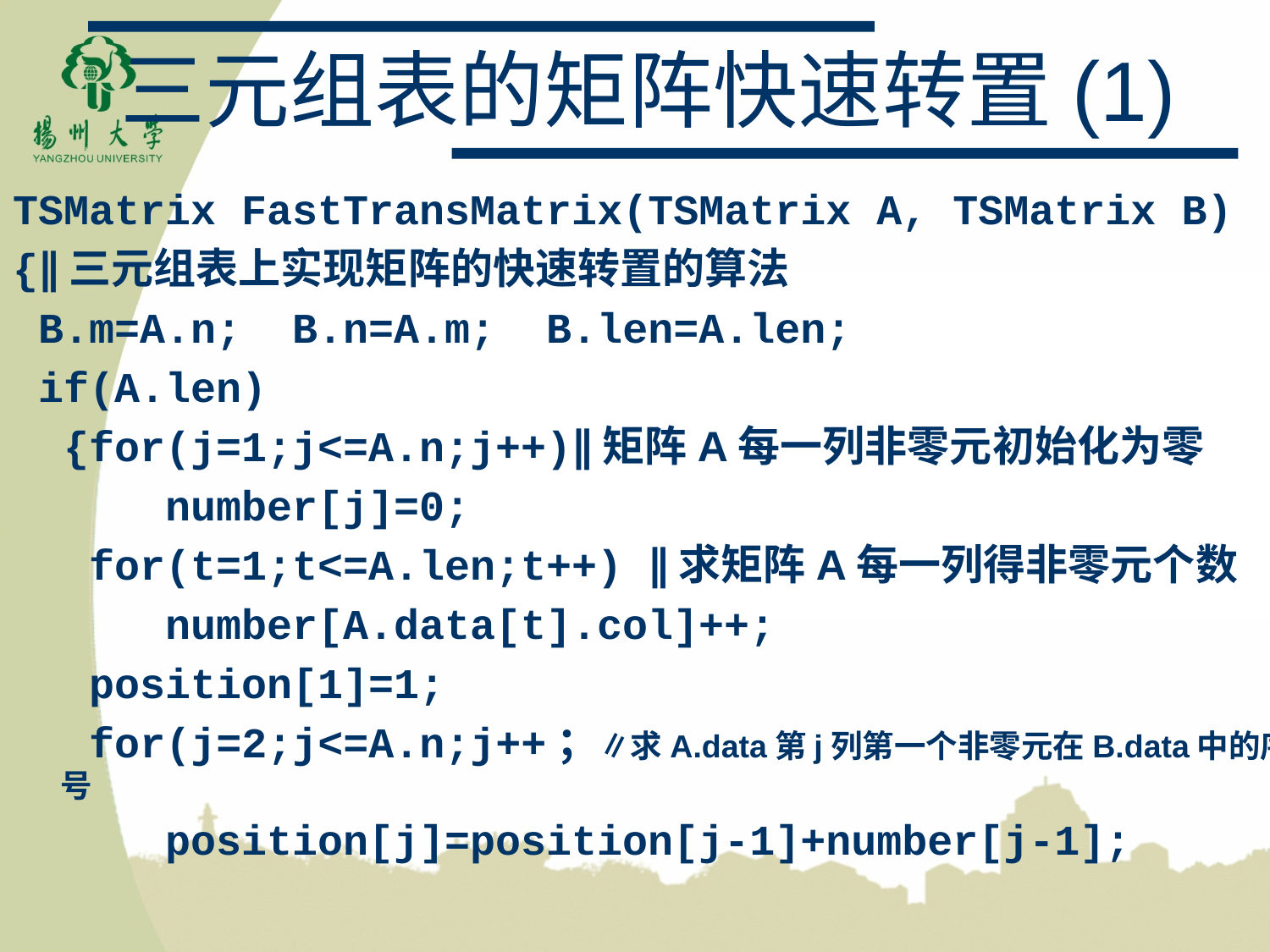

# 三元组表的矩阵快速转置(1)
TSMatrix FastTransMatrix(TSMatrix A, TSMatrix B)
{∥三元组表上实现矩阵的快速转置的算法
 B.m=A.n;  B.n=A.m;  B.len=A.len;
 if(A.len)
  {for(j=1;j<=A.n;j++)∥矩阵A每一列非零元初始化为零
      number[j]=0;
   for(t=1;t<=A.len;t++) ∥求矩阵A每一列得非零元个数
      number[A.data[t].col]++;
   position[1]=1;
   for(j=2;j<=A.n;j++；∥求A.data第j列第一个非零元在B.data中的序号
      position[j]=position[j-1]+number[j-1];